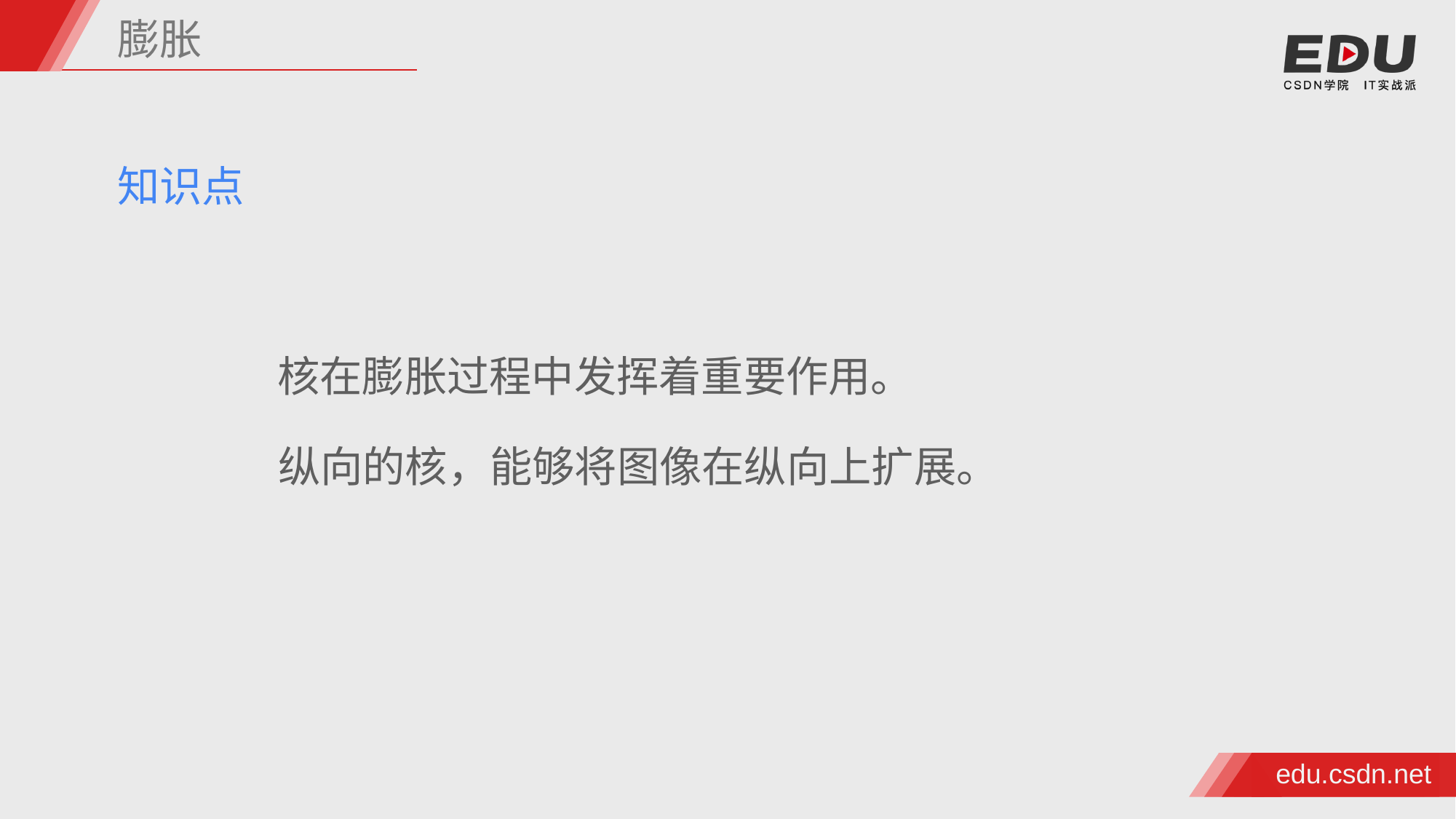

膨胀

知识点
核在膨胀过程中发挥着重要作用。
纵向的核，能够将图像在纵向上扩展。